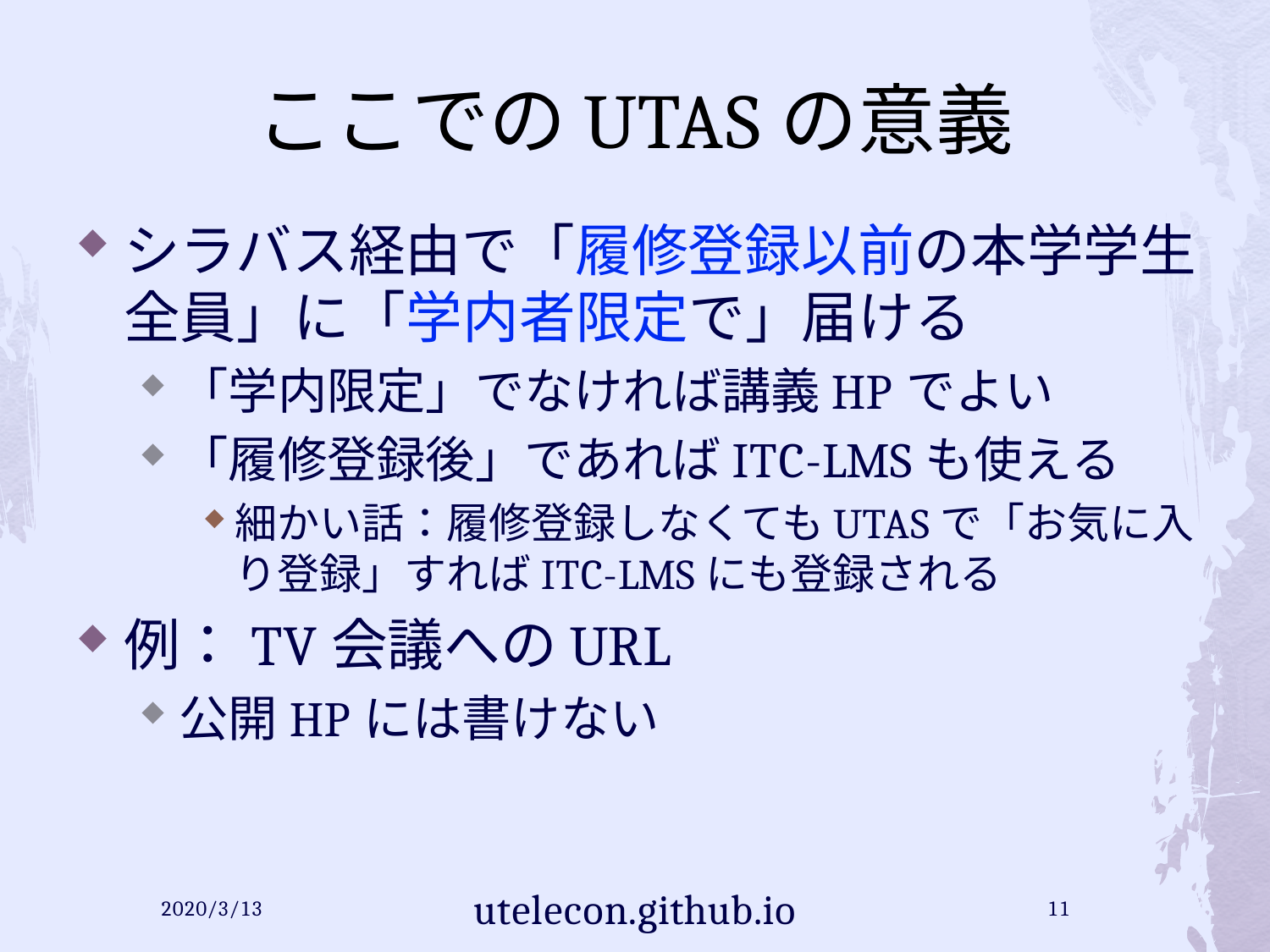

# ここでのUTASの意義
シラバス経由で「履修登録以前の本学学生全員」に「学内者限定で」届ける
「学内限定」でなければ講義HPでよい
「履修登録後」であればITC-LMSも使える
細かい話：履修登録しなくてもUTASで「お気に入り登録」すればITC-LMSにも登録される
例：TV会議へのURL
公開HPには書けない
2020/3/13
utelecon.github.io
11